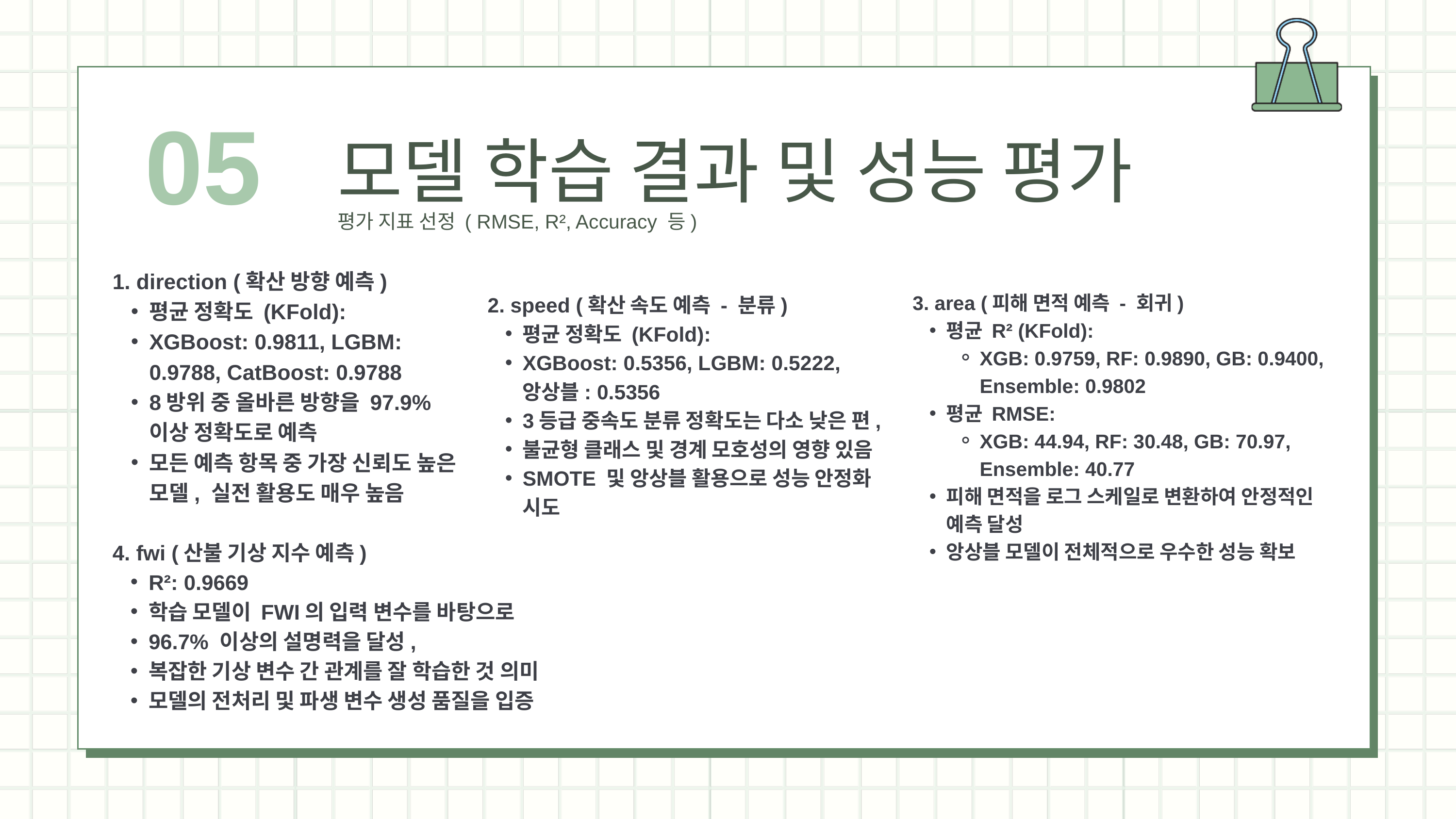

05
모델 학습 결과 및 성능 평가
평가 지표 선정 ( RMSE, R², Accuracy 등)
1. direction (확산 방향 예측)
평균 정확도 (KFold):
XGBoost: 0.9811, LGBM: 0.9788, CatBoost: 0.9788
8방위 중 올바른 방향을 97.9% 이상 정확도로 예측
모든 예측 항목 중 가장 신뢰도 높은 모델, 실전 활용도 매우 높음

3. area (피해 면적 예측 - 회귀)
평균 R² (KFold):
XGB: 0.9759, RF: 0.9890, GB: 0.9400, Ensemble: 0.9802
평균 RMSE:
XGB: 44.94, RF: 30.48, GB: 70.97, Ensemble: 40.77
피해 면적을 로그 스케일로 변환하여 안정적인 예측 달성
앙상블 모델이 전체적으로 우수한 성능 확보

2. speed (확산 속도 예측 - 분류)
평균 정확도 (KFold):
XGBoost: 0.5356, LGBM: 0.5222, 앙상블: 0.5356
3등급 중속도 분류 정확도는 다소 낮은 편,
불균형 클래스 및 경계 모호성의 영향 있음
SMOTE 및 앙상블 활용으로 성능 안정화 시도

4. fwi (산불 기상 지수 예측)
R²: 0.9669
학습 모델이 FWI의 입력 변수를 바탕으로
96.7% 이상의 설명력을 달성,
복잡한 기상 변수 간 관계를 잘 학습한 것 의미
모델의 전처리 및 파생 변수 생성 품질을 입증